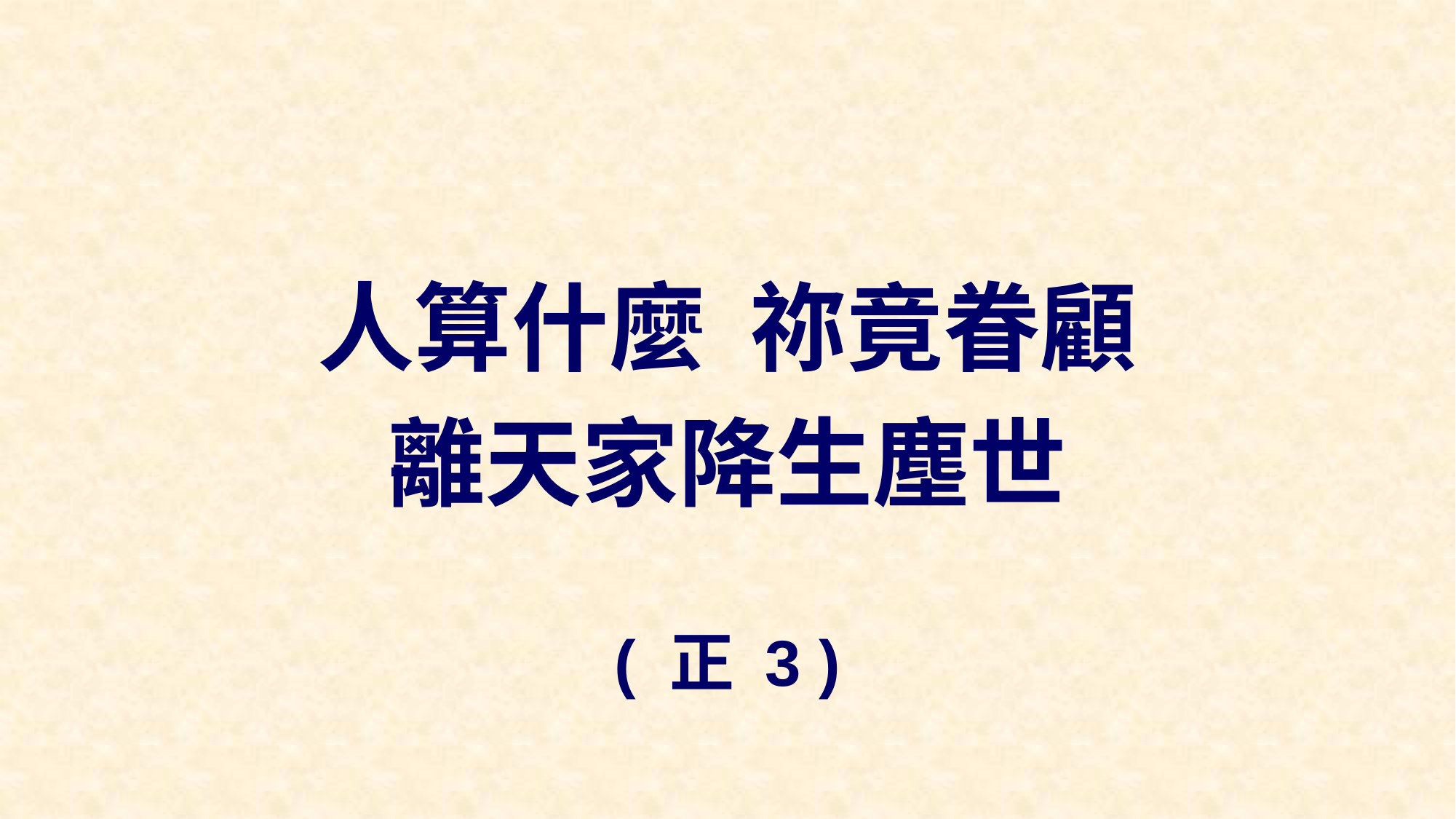

人算什麼  祢竟眷顧
離天家降生塵世
( 正 3 )